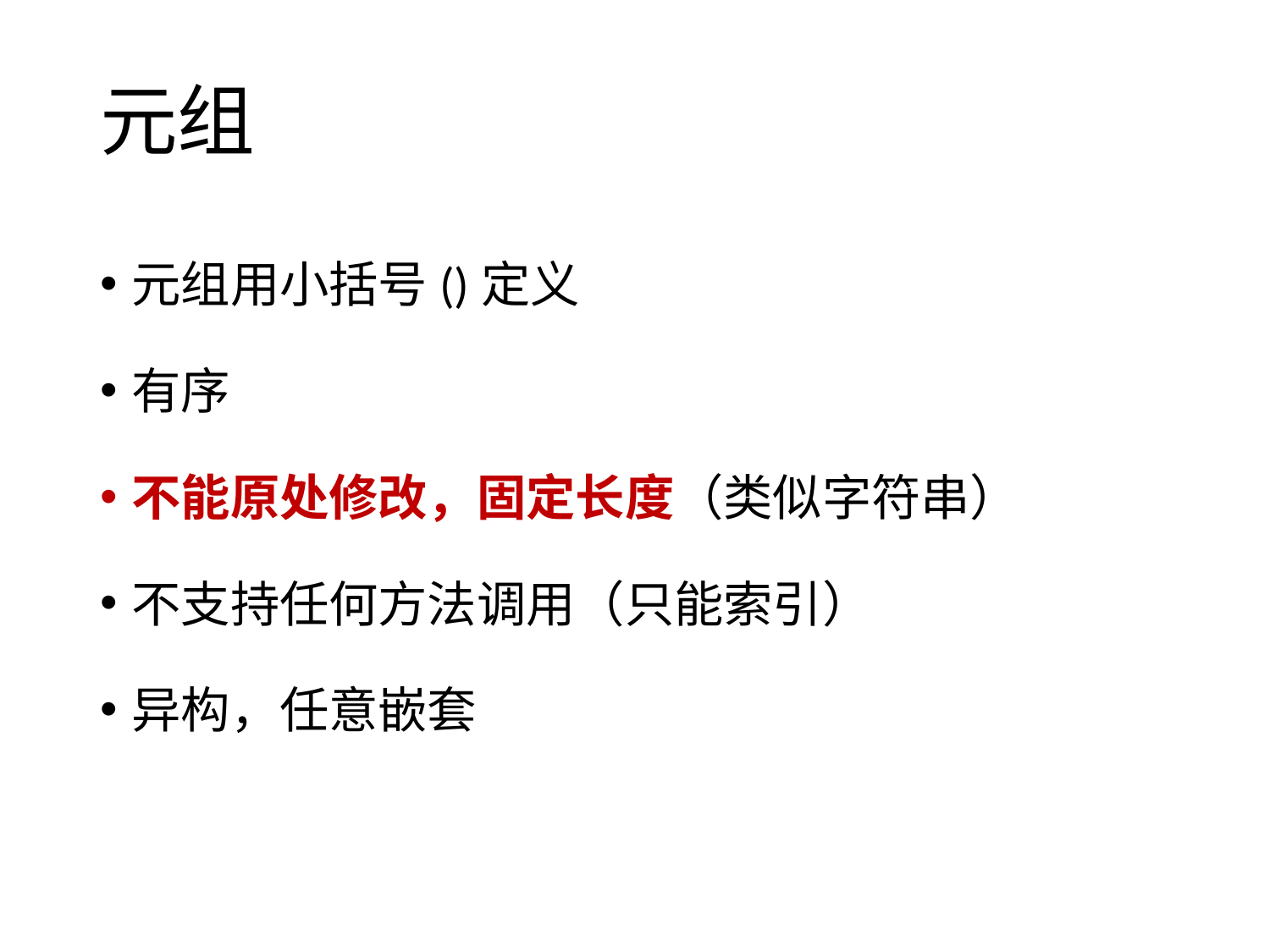

# 元组
元组用小括号()定义
有序
不能原处修改，固定长度（类似字符串）
不支持任何方法调用（只能索引）
异构，任意嵌套